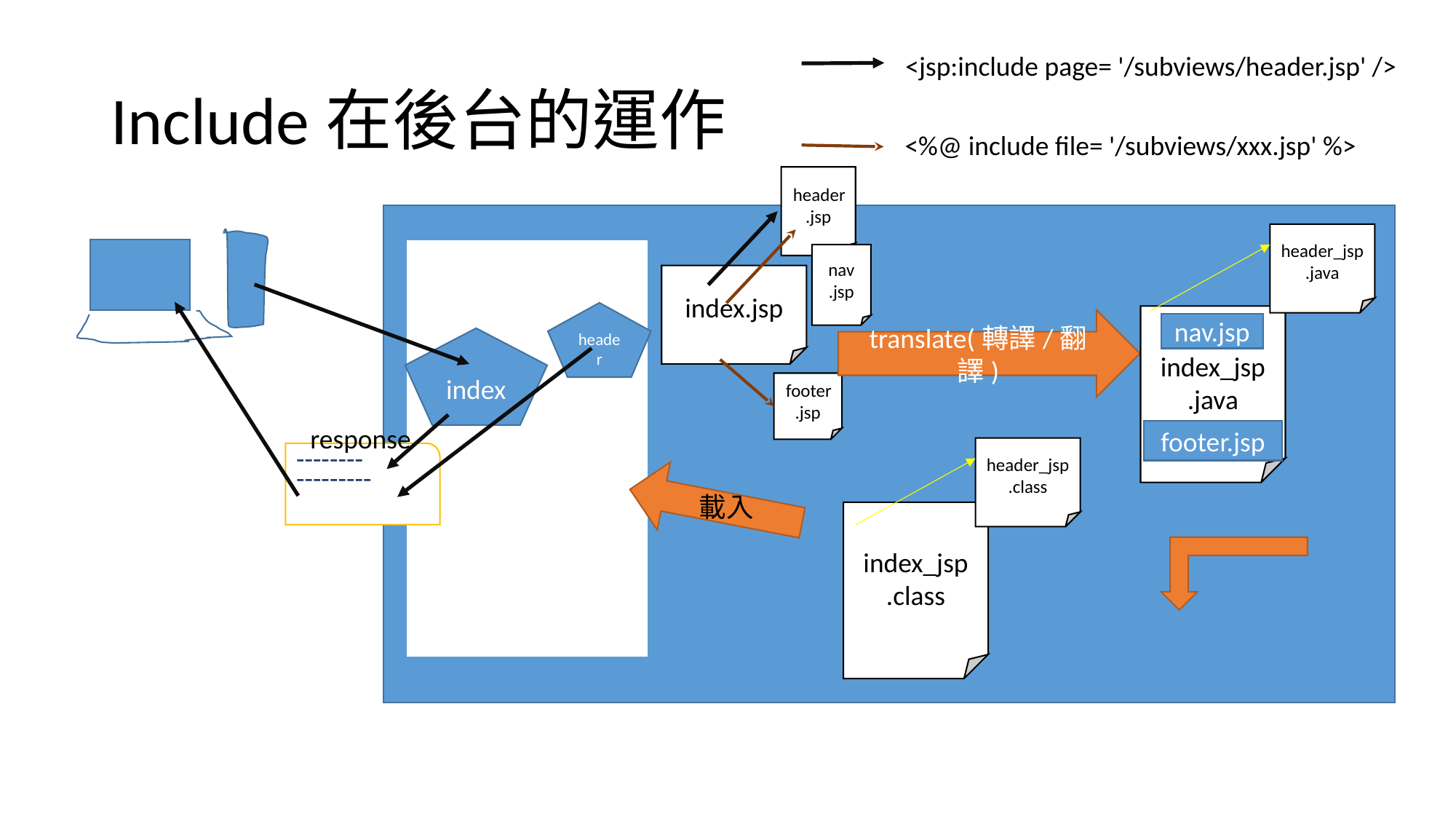

# Include在後台的運作
<jsp:include page= '/subviews/header.jsp' />
<%@ include file= '/subviews/xxx.jsp' %>
header.jsp

header_jsp.java

nav
.jsp
index.jsp
header
index_jsp
.java
translate(轉譯/翻譯)

nav.jsp
index
footer.jsp
footer.jsp
header_jsp.class
response
--------
---------

載入
index_jsp
.class